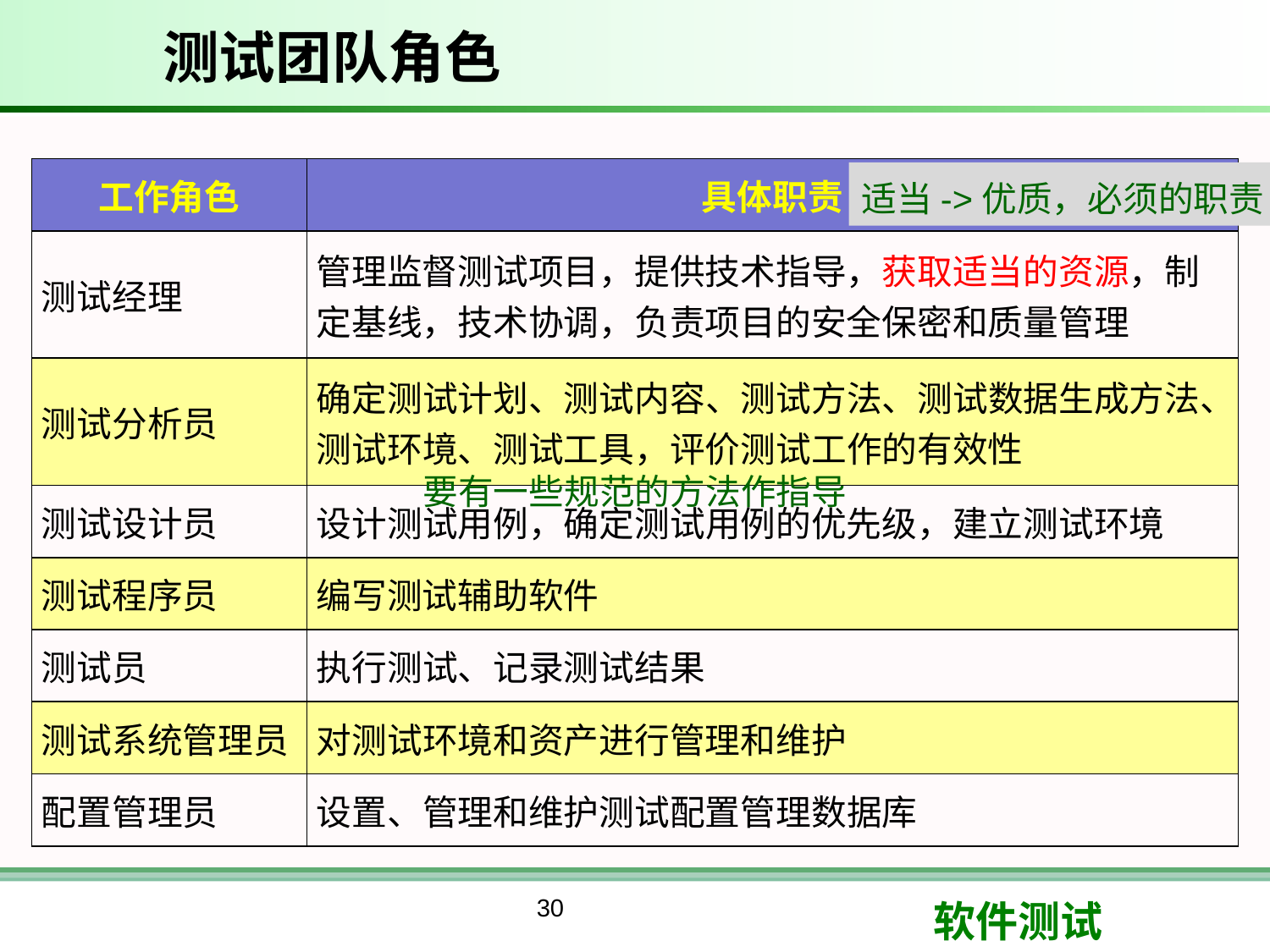

# 测试团队角色
| 工作角色 | 具体职责 |
| --- | --- |
| 测试经理 | 管理监督测试项目，提供技术指导，获取适当的资源，制定基线，技术协调，负责项目的安全保密和质量管理 |
| 测试分析员 | 确定测试计划、测试内容、测试方法、测试数据生成方法、测试环境、测试工具，评价测试工作的有效性 |
| 测试设计员 | 设计测试用例，确定测试用例的优先级，建立测试环境 |
| 测试程序员 | 编写测试辅助软件 |
| 测试员 | 执行测试、记录测试结果 |
| 测试系统管理员 | 对测试环境和资产进行管理和维护 |
| 配置管理员 | 设置、管理和维护测试配置管理数据库 |
适当->优质，必须的职责
要有一些规范的方法作指导
30